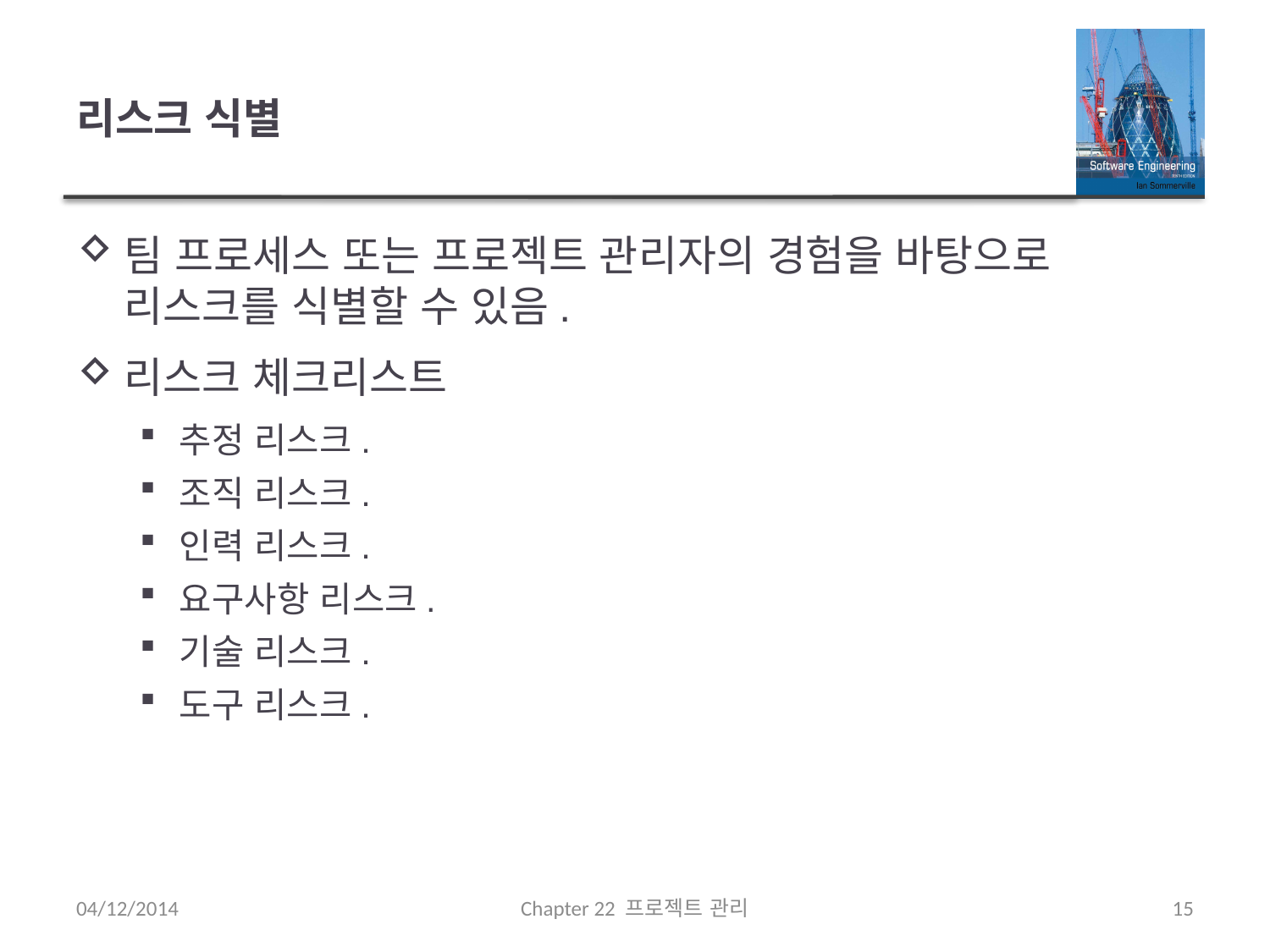

# 리스크 식별
팀 프로세스 또는 프로젝트 관리자의 경험을 바탕으로 리스크를 식별할 수 있음.
리스크 체크리스트
추정 리스크.
조직 리스크.
인력 리스크.
요구사항 리스크.
기술 리스크.
도구 리스크.
04/12/2014
Chapter 22 프로젝트 관리
15